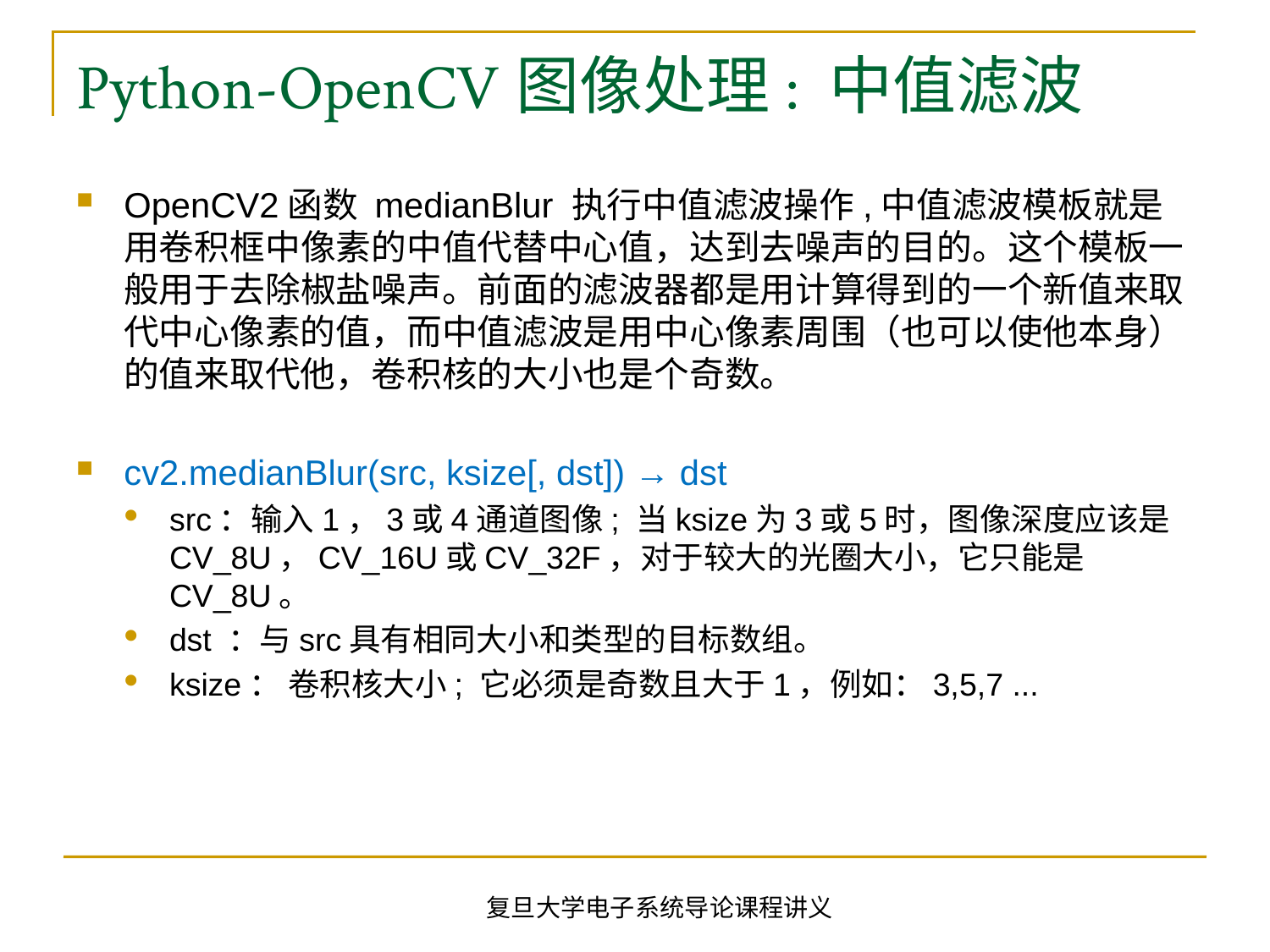

# Python-OpenCV图像处理: 中值滤波
OpenCV2函数 medianBlur 执行中值滤波操作,中值滤波模板就是用卷积框中像素的中值代替中心值，达到去噪声的目的。这个模板一般用于去除椒盐噪声。前面的滤波器都是用计算得到的一个新值来取代中心像素的值，而中值滤波是用中心像素周围（也可以使他本身）的值来取代他，卷积核的大小也是个奇数。

cv2.medianBlur(src, ksize[, dst]) → dst
src：输入1，3或4通道图像; 当ksize为3或5时，图像深度应该是CV_8U，CV_16U或CV_32F，对于较大的光圈大小，它只能是CV_8U。
dst ：与src具有相同大小和类型的目标数组。
ksize： 卷积核大小; 它必须是奇数且大于1，例如：3,5,7 ...